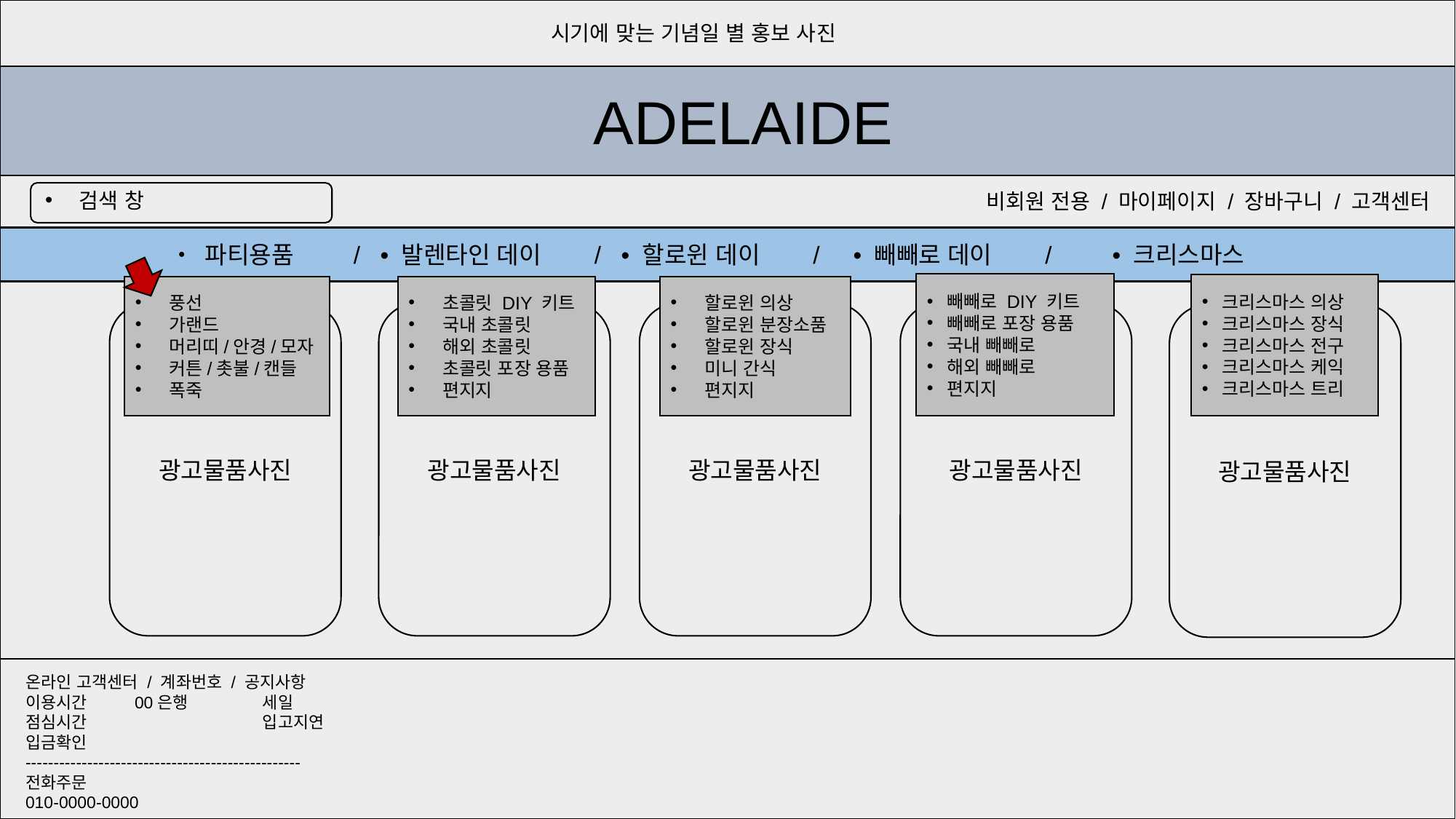

시기에 맞는 기념일 별 홍보 사진
ADELAIDE

검색 창

비회원 전용 / 마이페이지 / 장바구니 / 고객센터

• 파티용품        /   • 발렌타인 데이       /   • 할로윈 데이       /     • 빼빼로 데이       /         • 크리스마스

빼빼로 DIY 키트
빼빼로 포장 용품
국내 빼빼로
해외 빼빼로
편지지
크리스마스 의상
크리스마스 장식
크리스마스 전구
크리스마스 케익
크리스마스 트리

초콜릿 DIY 키트
국내 초콜릿
해외 초콜릿
초콜릿 포장 용품
편지지

할로윈 의상
할로윈 분장소품
할로윈 장식
미니 간식
편지지

풍선
가랜드
머리띠/안경/모자
커튼/촛불/캔들
폭죽

광고 물품 사진
광고물품사진
광고물품사진
광고물품사진
광고물품사진
광고물품사진

온라인 고객센터 / 계좌번호 / 공지사항
이용시간	00은행	    세일
점심시간		    입고지연
입금확인
-------------------------------------------------
전화주문
010-0000-0000